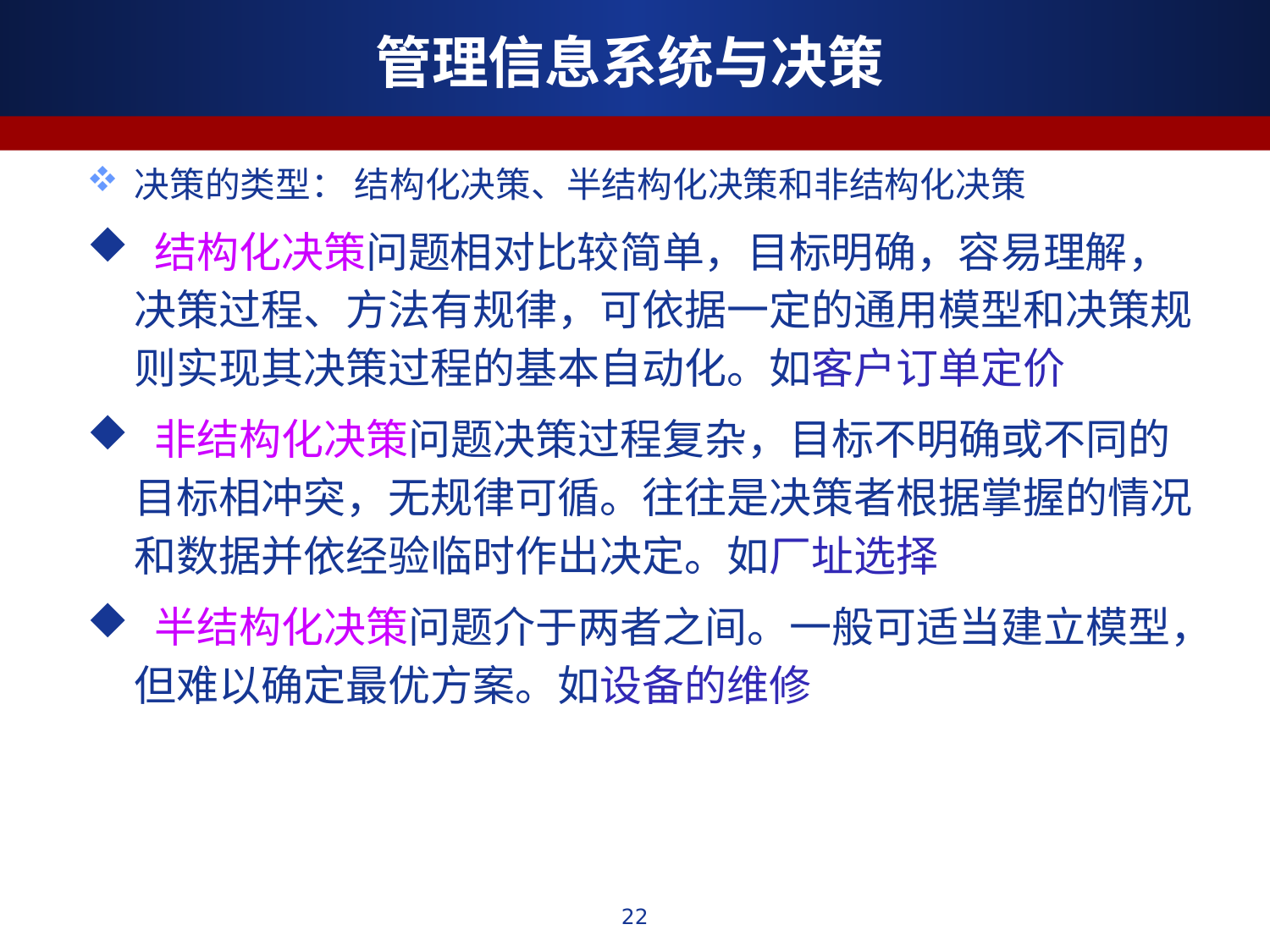

管理信息系统与决策
决策的类型： 结构化决策、半结构化决策和非结构化决策
 结构化决策问题相对比较简单，目标明确，容易理解，决策过程、方法有规律，可依据一定的通用模型和决策规则实现其决策过程的基本自动化。如客户订单定价
 非结构化决策问题决策过程复杂，目标不明确或不同的目标相冲突，无规律可循。往往是决策者根据掌握的情况和数据并依经验临时作出决定。如厂址选择
 半结构化决策问题介于两者之间。一般可适当建立模型，但难以确定最优方案。如设备的维修
22